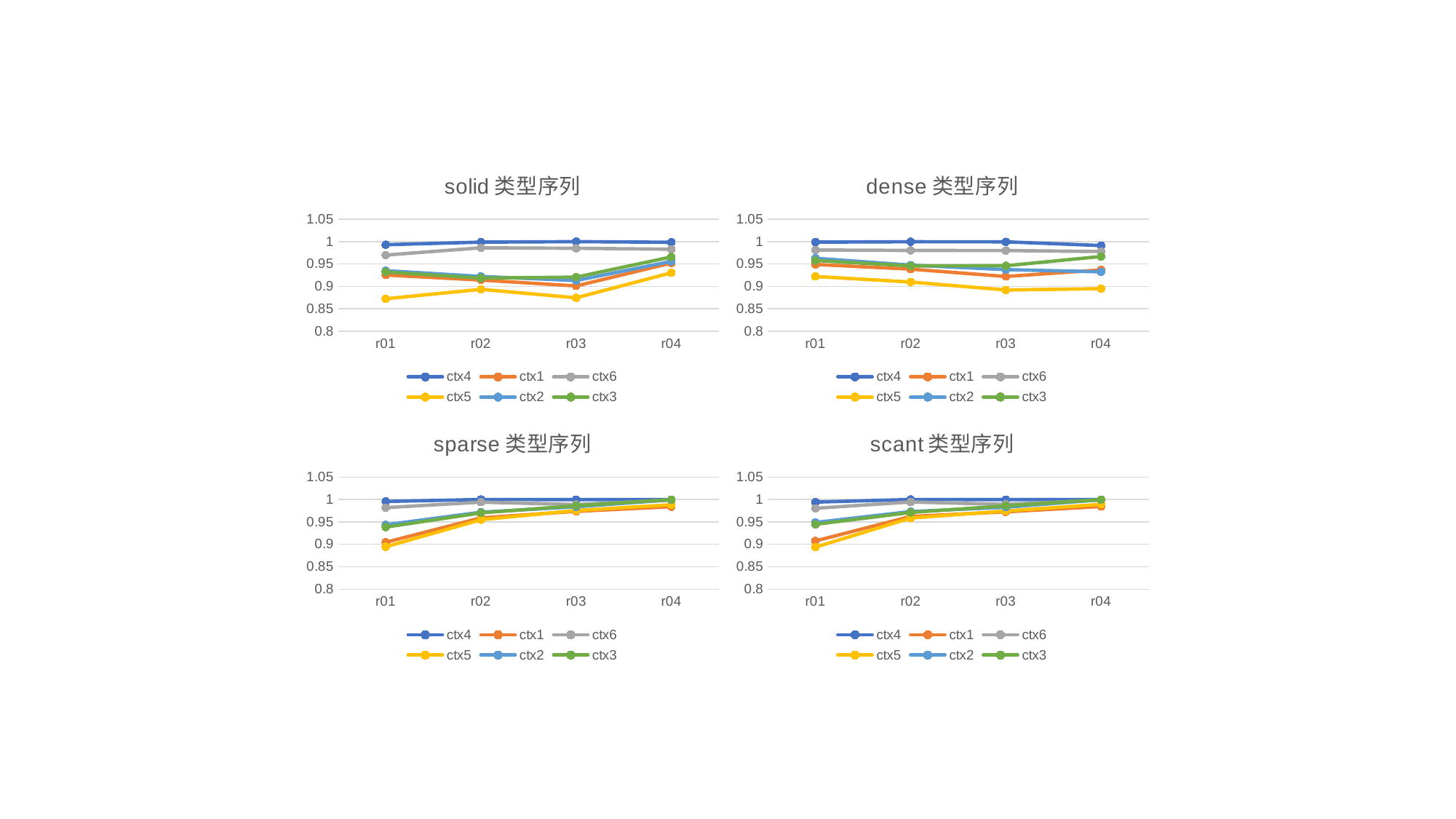

### Chart: dense类型序列

| Category | ctx4 | ctx1 | ctx6 | ctx5 | ctx2 | ctx3 |
|---|---|---|---|---|---|---|
| r01 | 0.9986695 | 0.9489041000000001 | 0.9811185374999999 | 0.92212938 | 0.9627439999999999 | 0.957646325 |
| r02 | 0.99944475 | 0.938540675 | 0.98015962875 | 0.9096632249999997 | 0.9474100999999999 | 0.9458131 |
| r03 | 0.9992615 | 0.922161025 | 0.979822335 | 0.8919889725000001 | 0.93744425 | 0.9460212500000001 |
| r04 | 0.9910949999999998 | 0.9368189000000001 | 0.9777314237000002 | 0.8947970725000001 | 0.9324715000000001 | 0.9666125000000001 |

### Chart: solid类型序列

| Category | ctx4 | ctx1 | ctx6 | ctx5 | ctx2 | ctx3 |
|---|---|---|---|---|---|---|
| r01 | 0.9928963333333334 | 0.92540465 | 0.9698124666666667 | 0.8724381983333335 | 0.9350083833333335 | 0.9320778166666667 |
| r02 | 0.9986130000000002 | 0.9142034499999999 | 0.9860081003333336 | 0.8934166066666664 | 0.9222314666666667 | 0.9185495500000002 |
| r03 | 0.9997266666666667 | 0.9009640666666665 | 0.9849433111666667 | 0.8745066149999996 | 0.9130388333333334 | 0.9207265000000001 |
| r04 | 0.9983586666666667 | 0.9520257499999999 | 0.9828621212833332 | 0.9303715283333333 | 0.955855 | 0.9657334999999999 |

### Chart: sparse类型序列

| Category | ctx4 | ctx1 | ctx6 | ctx5 | ctx2 | ctx3 |
|---|---|---|---|---|---|---|
| r01 | 0.9956039999999999 | 0.9046479000000001 | 0.9817899600000001 | 0.8945726 | 0.943659 | 0.9385009 |
| r02 | 0.999996 | 0.9590049 | 0.9940806099999999 | 0.9548894000000001 | 0.971602 | 0.970137 |
| r03 | 0.9997560000000001 | 0.9735733 | 0.98864156 | 0.9755609 | 0.983711 | 0.9860990000000001 |
| r04 | 0.9997210000000001 | 0.983929 | 0.9987227099999998 | 0.9883161000000001 | 0.999233 | 0.999662 |

### Chart: scant类型序列

| Category | ctx4 | ctx1 | ctx6 | ctx5 | ctx2 | ctx3 |
|---|---|---|---|---|---|---|
| r01 | 0.9941089999999999 | 0.9075909 | 0.9803186599999998 | 0.8938272 | 0.948851 | 0.9445920000000001 |
| r02 | 0.999968 | 0.9621508 | 0.99445864 | 0.9586000999999998 | 0.9730859999999999 | 0.971093 |
| r03 | 0.99976 | 0.9725293 | 0.9889478500000001 | 0.9744145000000001 | 0.982651 | 0.9859119999999999 |
| r04 | 0.9997419999999999 | 0.9844101 | 0.9987255500000001 | 0.9891083999999999 | 0.999394 | 0.9997210000000001 |